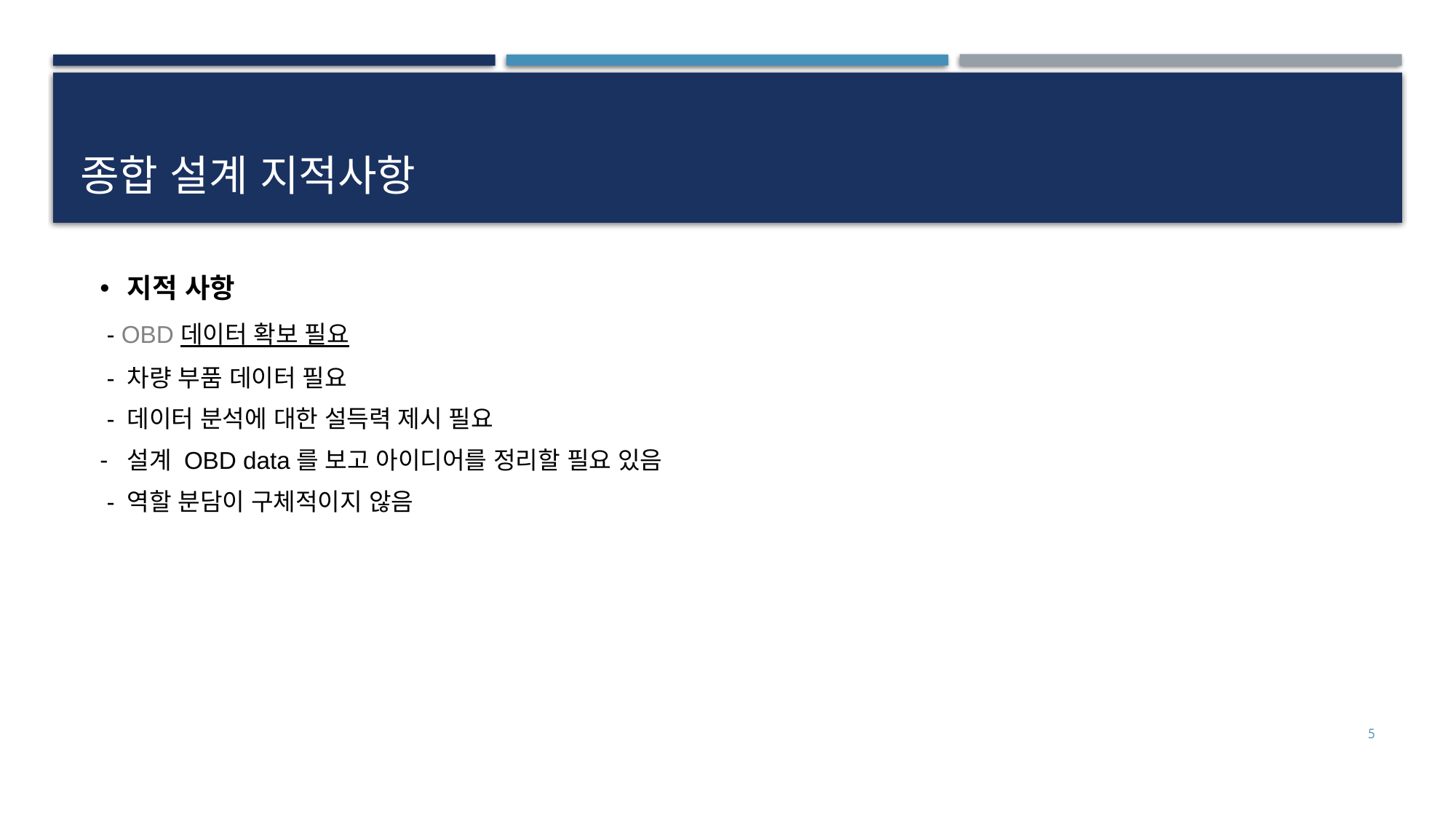

# 종합 설계 지적사항
지적 사항
 - OBD 데이터 확보 필요
 - 차량 부품 데이터 필요
 - 데이터 분석에 대한 설득력 제시 필요
설계 OBD data를 보고 아이디어를 정리할 필요 있음
 - 역할 분담이 구체적이지 않음

5